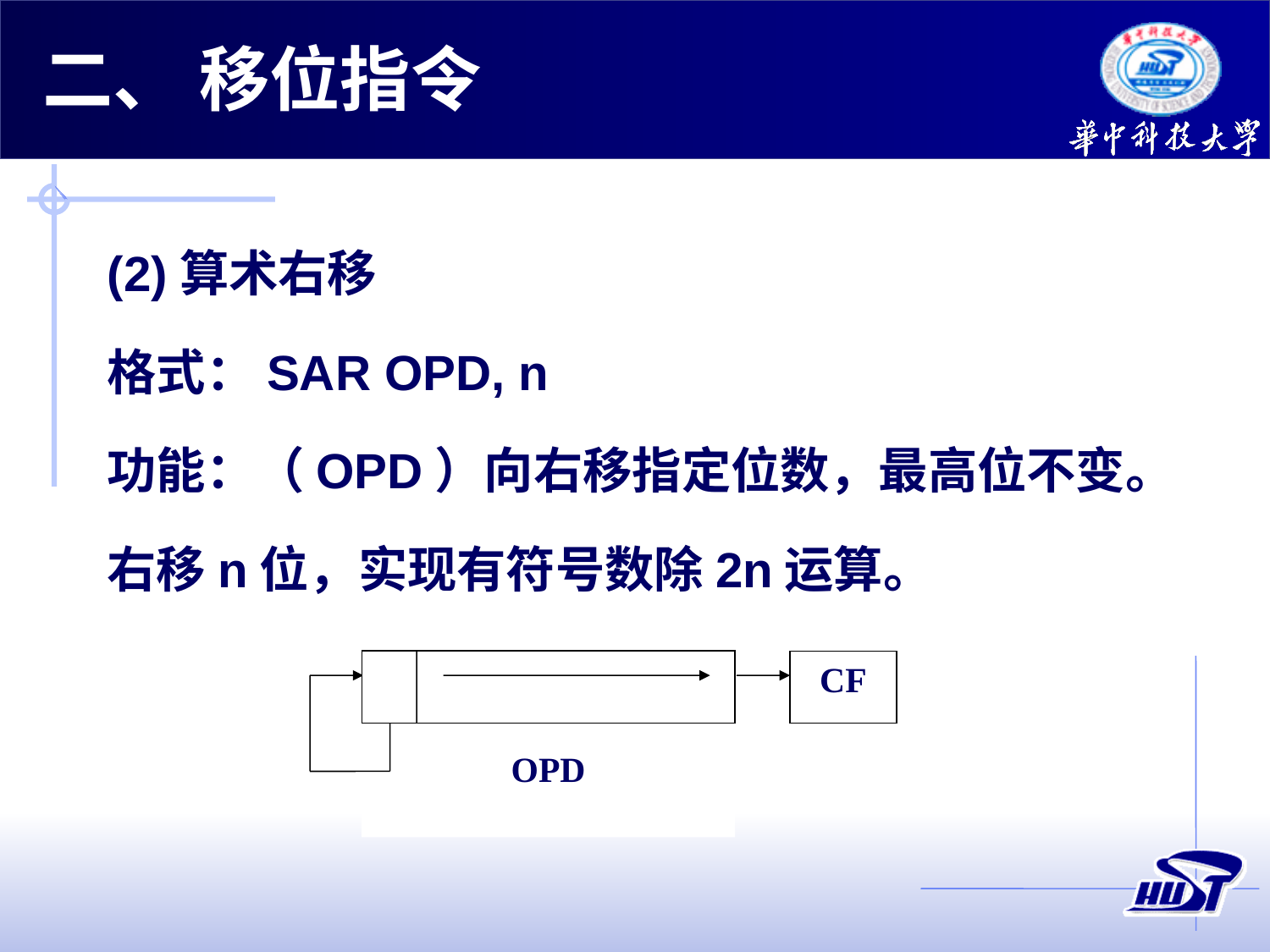

# 二、 移位指令
(2)算术右移
格式：SAR OPD, n
功能：（OPD）向右移指定位数，最高位不变。
右移n位，实现有符号数除2n运算。

CF

OPD